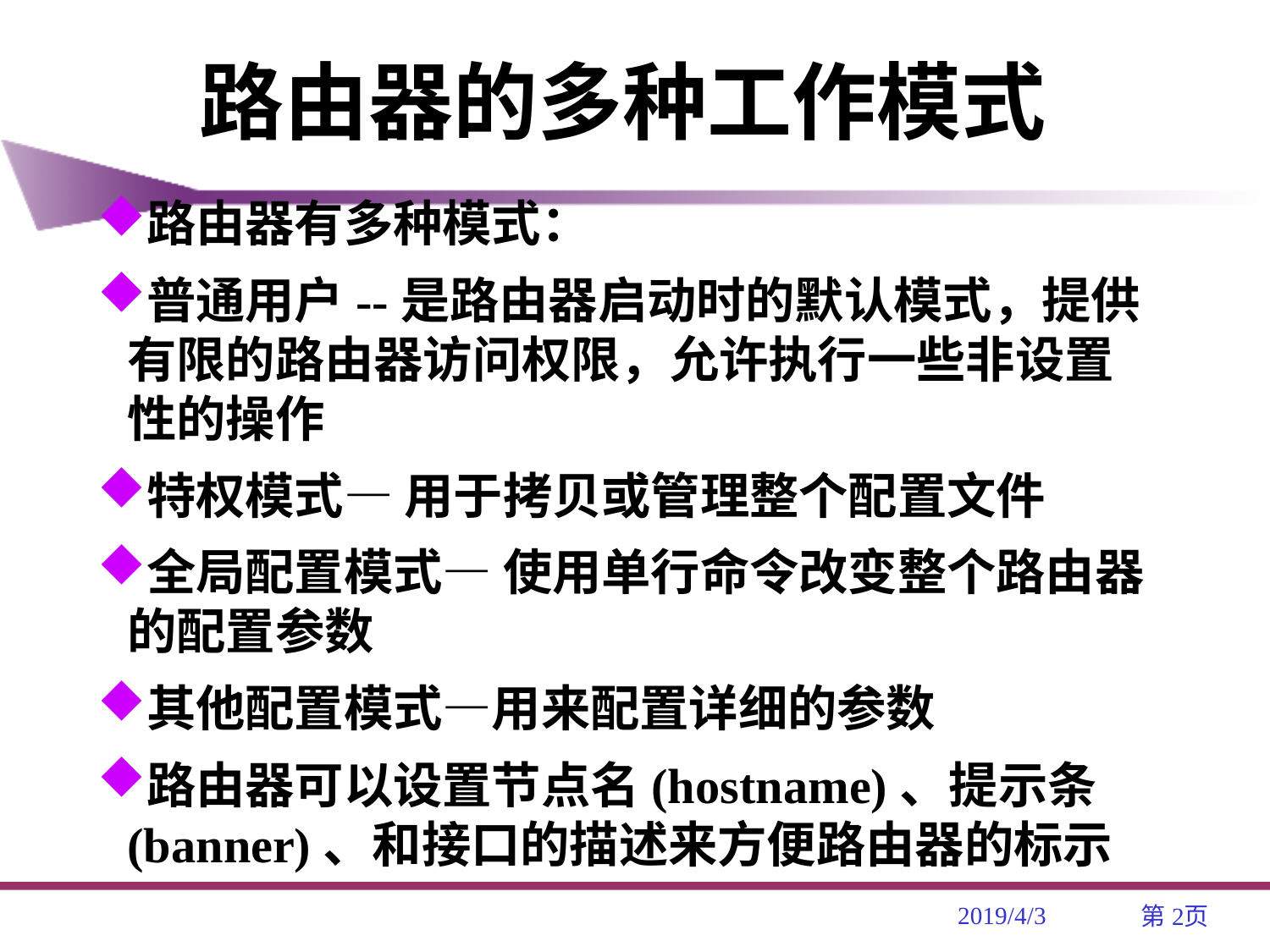

路由器的多种工作模式
路由器有多种模式：
普通用户--是路由器启动时的默认模式，提供有限的路由器访问权限，允许执行一些非设置性的操作
特权模式— 用于拷贝或管理整个配置文件
全局配置模式— 使用单行命令改变整个路由器的配置参数
其他配置模式—用来配置详细的参数
路由器可以设置节点名(hostname)、提示条(banner)、和接口的描述来方便路由器的标示
2019/4/3